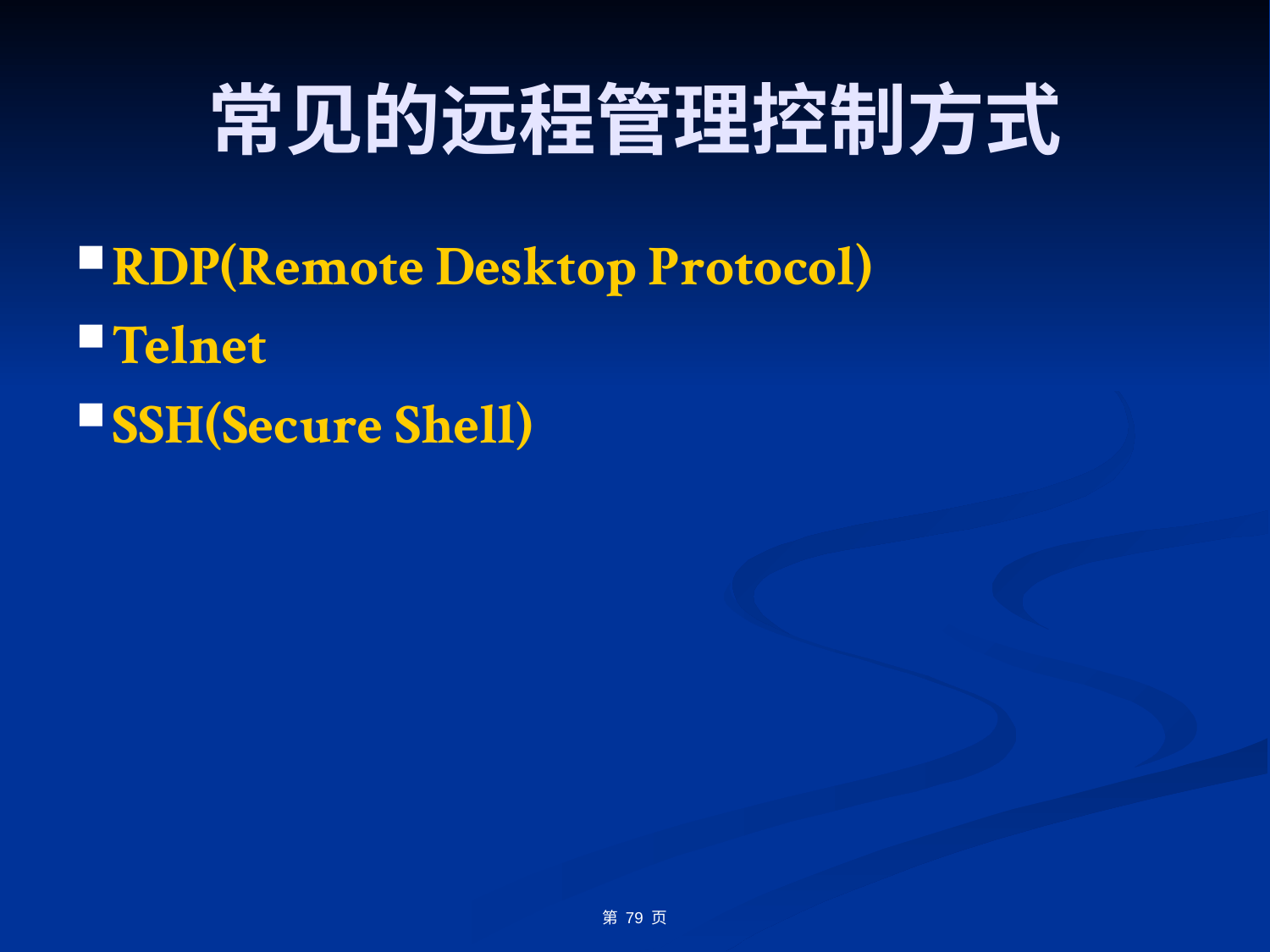

# 常见的远程管理控制方式
RDP(Remote Desktop Protocol)
Telnet
SSH(Secure Shell)
第 79 页